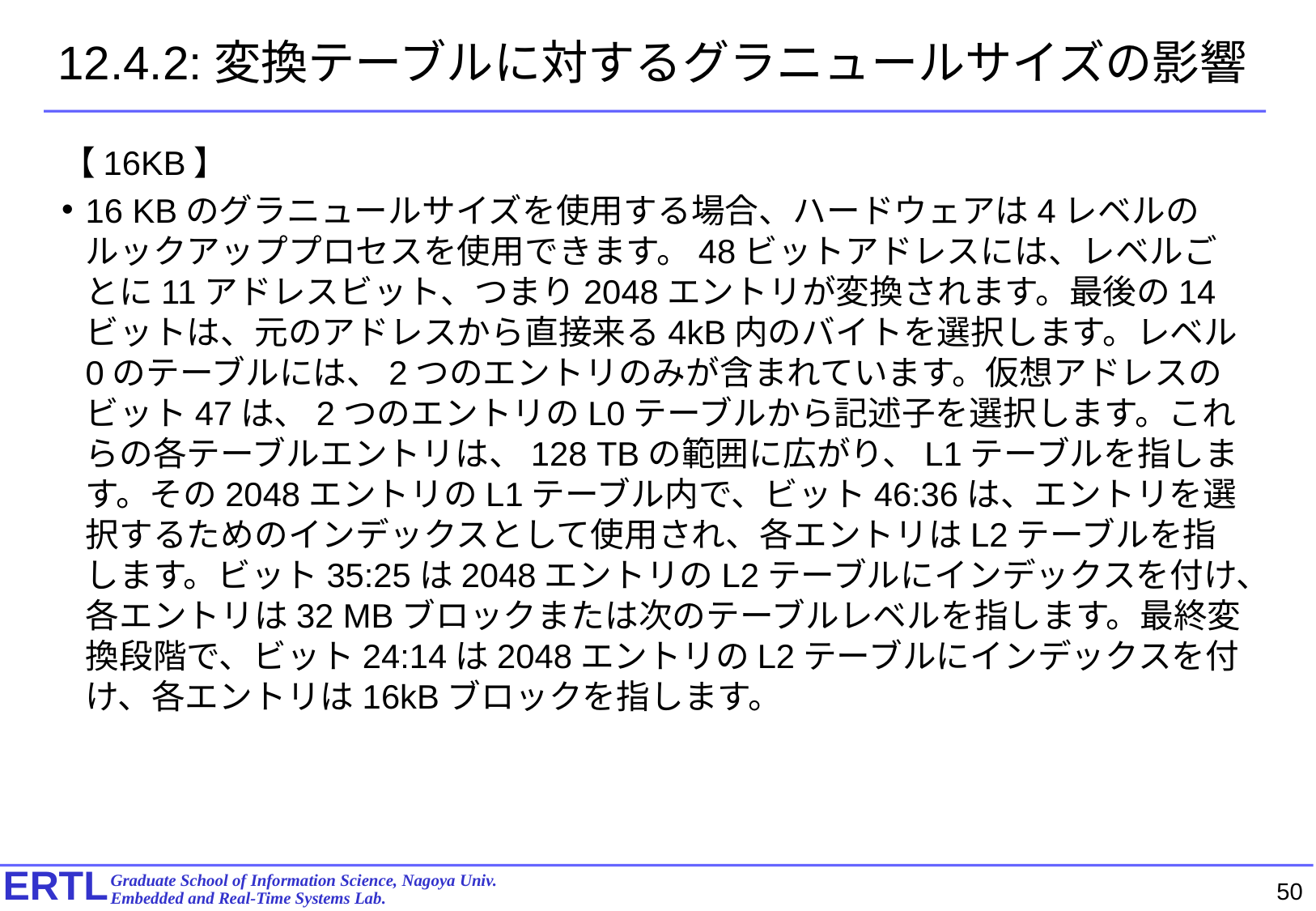

# 12.4.2:変換テーブルに対するグラニュールサイズの影響
【16KB】
16 KBのグラニュールサイズを使用する場合、ハードウェアは4レベルのルックアッププロセスを使用できます。48ビットアドレスには、レベルごとに11アドレスビット、つまり2048エントリが変換されます。最後の14ビットは、元のアドレスから直接来る4kB内のバイトを選択します。レベル0のテーブルには、2つのエントリのみが含まれています。仮想アドレスのビット47は、2つのエントリのL0テーブルから記述子を選択します。これらの各テーブルエントリは、128 TBの範囲に広がり、L1テーブルを指します。その2048エントリのL1テーブル内で、ビット46:36は、エントリを選択するためのインデックスとして使用され、各エントリはL2テーブルを指します。ビット35:25は2048エントリのL2テーブルにインデックスを付け、各エントリは32 MBブロックまたは次のテーブルレベルを指します。最終変換段階で、ビット24:14は2048エントリのL2テーブルにインデックスを付け、各エントリは16kBブロックを指します。
50